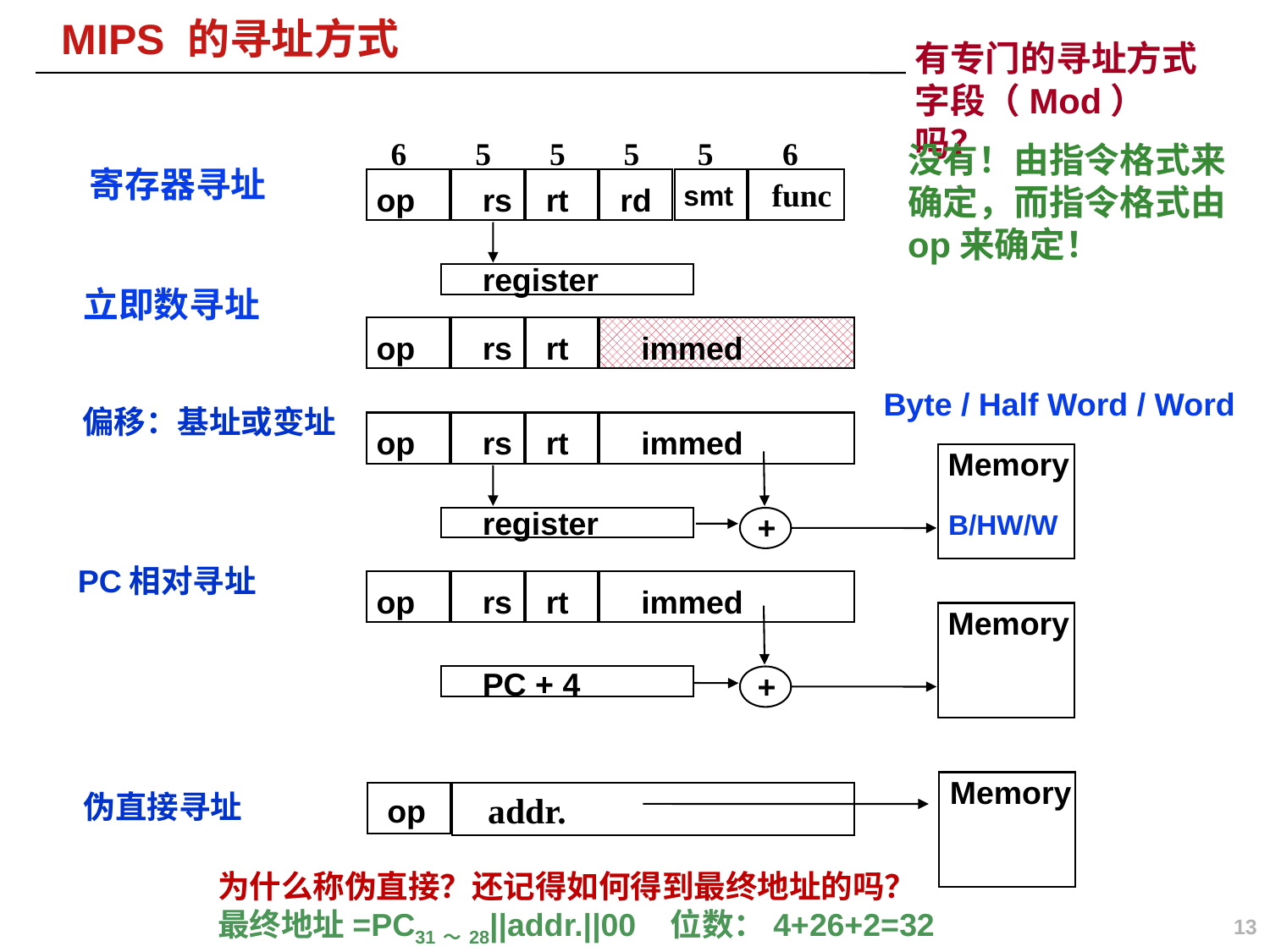

# MIPS 的寻址方式
有专门的寻址方式字段（Mod）吗？
6
5
5
5
5
6
寄存器寻址

func
smt
op
rs
rt
rd

register

没有！由指令格式来确定，而指令格式由op来确定！
立即数寻址

op
rs
rt
immed
Byte / Half Word / Word
偏移：基址或变址

op
rs
rt
immed

Memory

register

+

B/HW/W
PC相对寻址

op
rs
rt
immed

Memory
PC + 4

+

Memory

addr.
op

伪直接寻址
为什么称伪直接？还记得如何得到最终地址的吗？
最终地址=PC31～28||addr.||00   位数：4+26+2=32
13